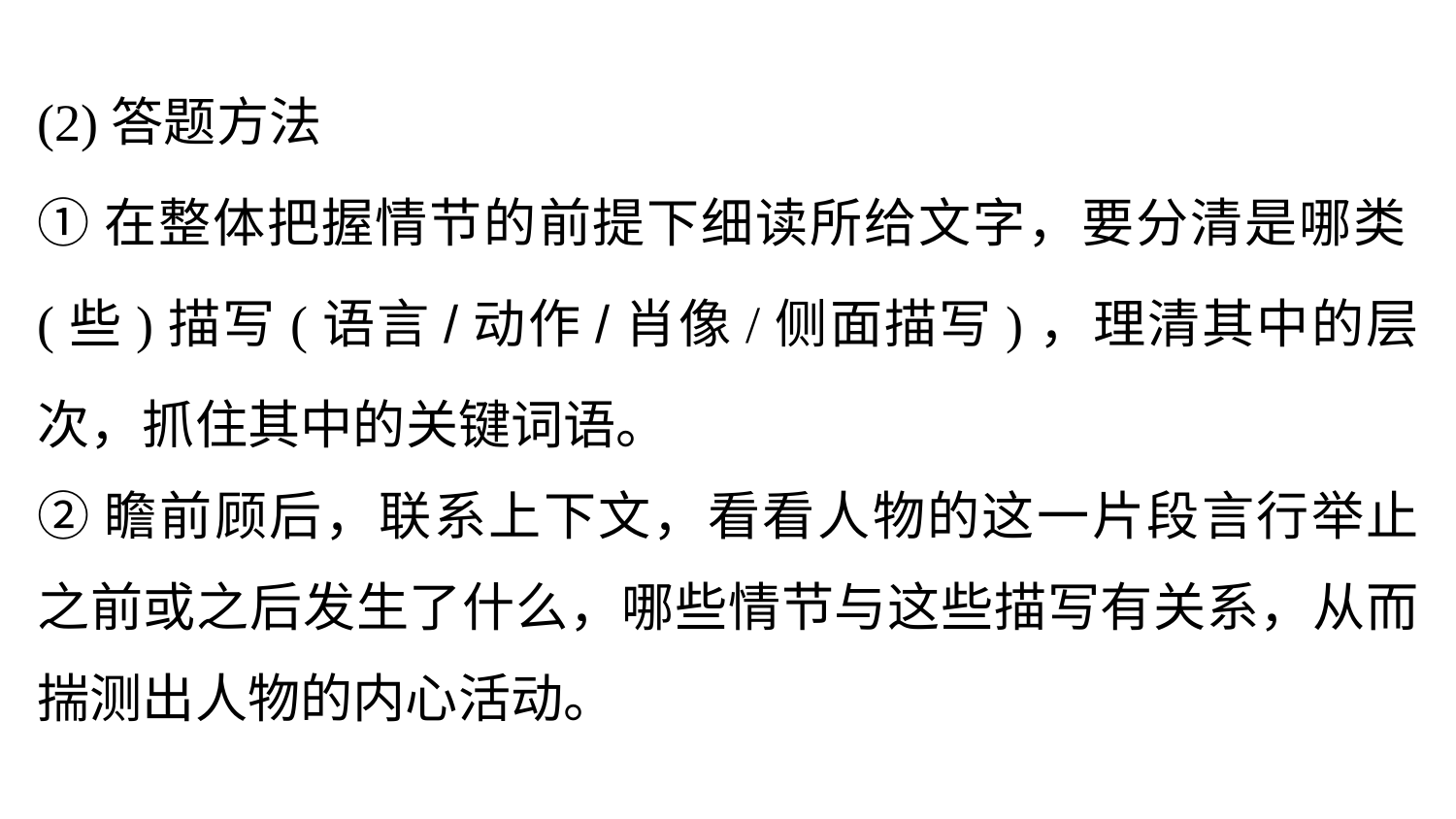

(2)答题方法
①在整体把握情节的前提下细读所给文字，要分清是哪类(些)描写(语言/动作/肖像/侧面描写)，理清其中的层次，抓住其中的关键词语。
②瞻前顾后，联系上下文，看看人物的这一片段言行举止之前或之后发生了什么，哪些情节与这些描写有关系，从而揣测出人物的内心活动。